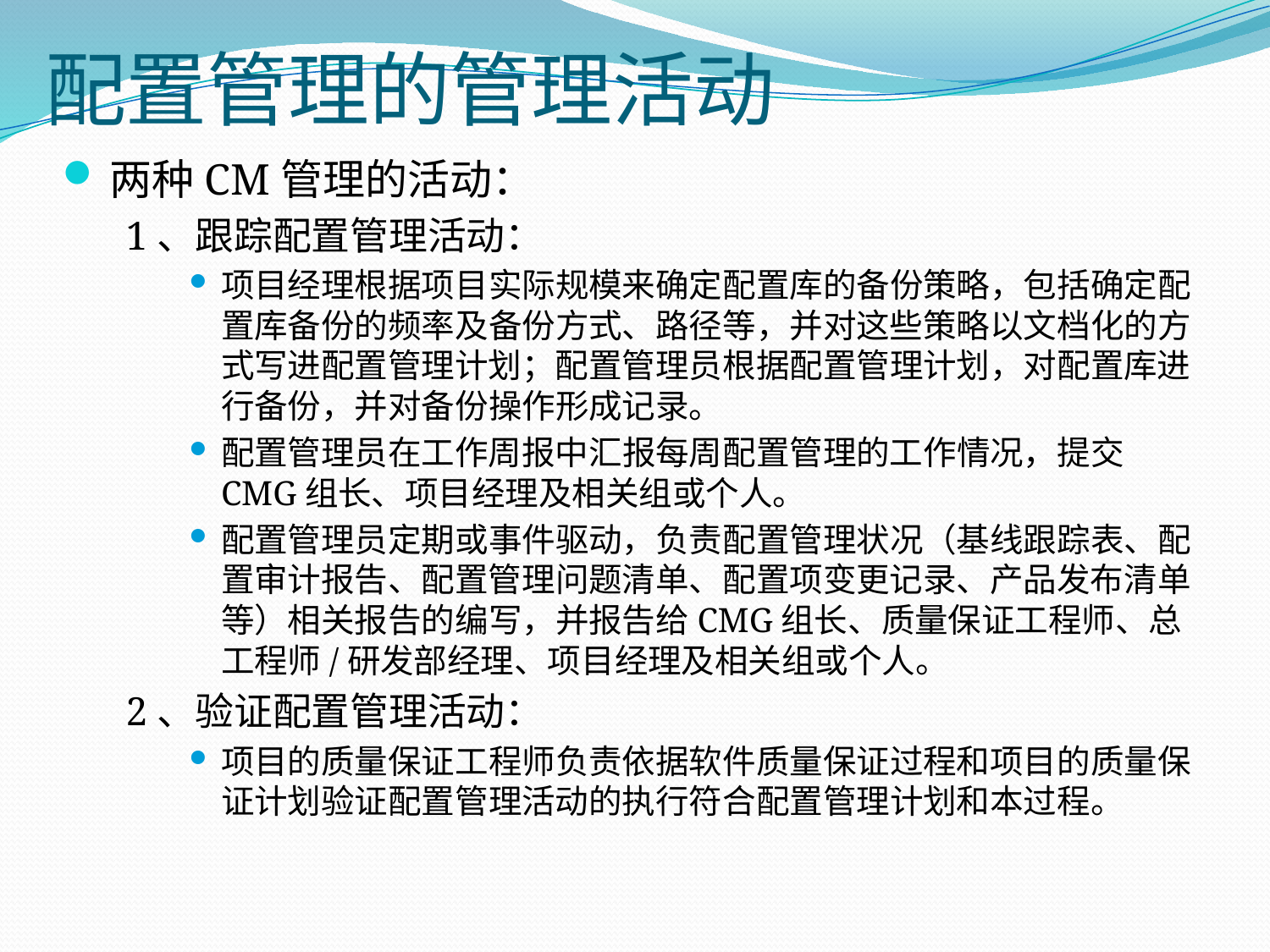

配置管理的管理活动
两种CM管理的活动：
1、跟踪配置管理活动：
项目经理根据项目实际规模来确定配置库的备份策略，包括确定配置库备份的频率及备份方式、路径等，并对这些策略以文档化的方式写进配置管理计划；配置管理员根据配置管理计划，对配置库进行备份，并对备份操作形成记录。
配置管理员在工作周报中汇报每周配置管理的工作情况，提交CMG组长、项目经理及相关组或个人。
配置管理员定期或事件驱动，负责配置管理状况（基线跟踪表、配置审计报告、配置管理问题清单、配置项变更记录、产品发布清单等）相关报告的编写，并报告给CMG组长、质量保证工程师、总工程师/研发部经理、项目经理及相关组或个人。
2、验证配置管理活动：
项目的质量保证工程师负责依据软件质量保证过程和项目的质量保证计划验证配置管理活动的执行符合配置管理计划和本过程。